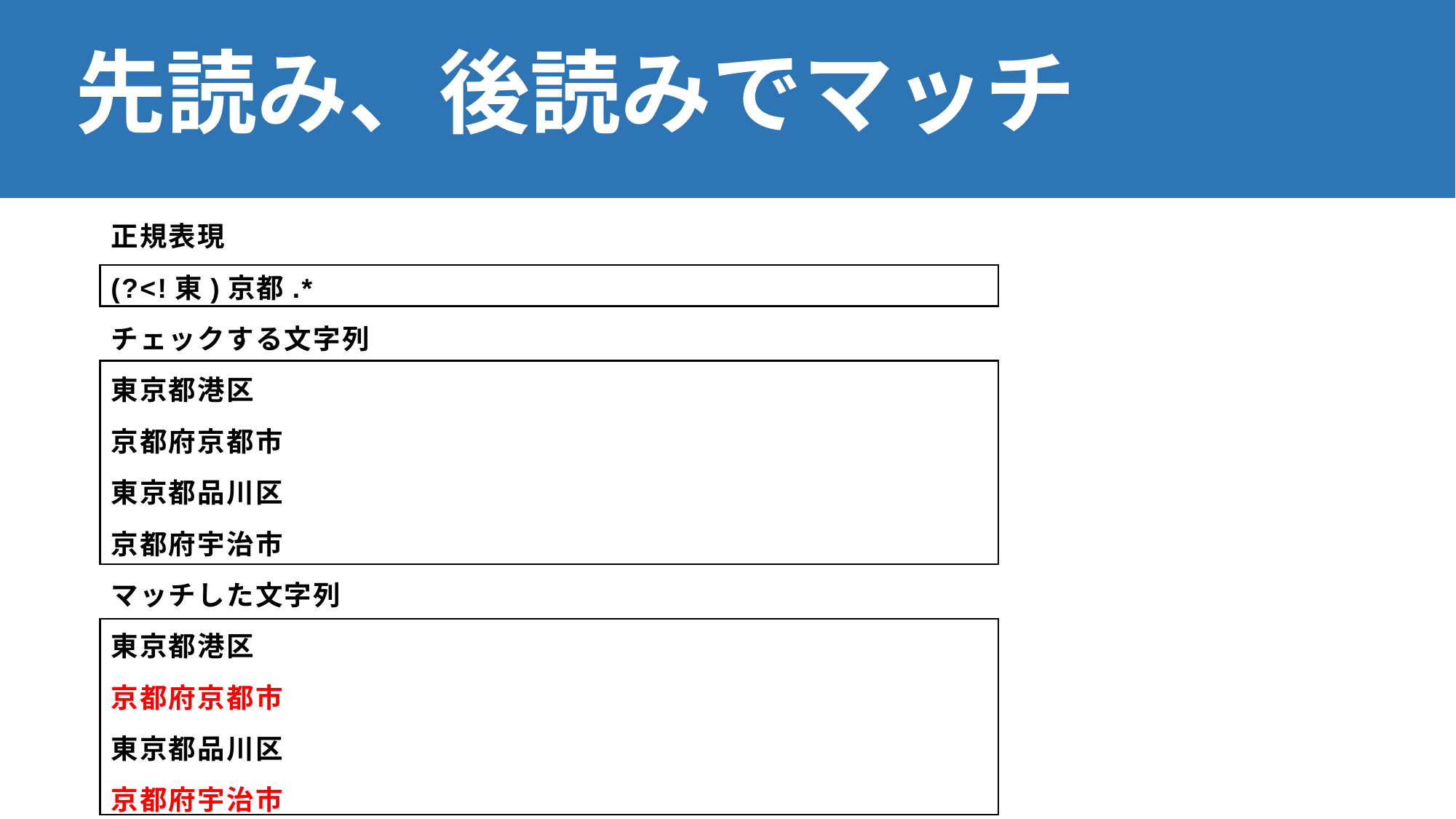

# 先読み、後読みでマッチ
正規表現
(?<!東)京都.*
チェックする文字列
東京都港区
京都府京都市
東京都品川区
京都府宇治市
マッチした文字列
東京都港区
京都府京都市
東京都品川区
京都府宇治市